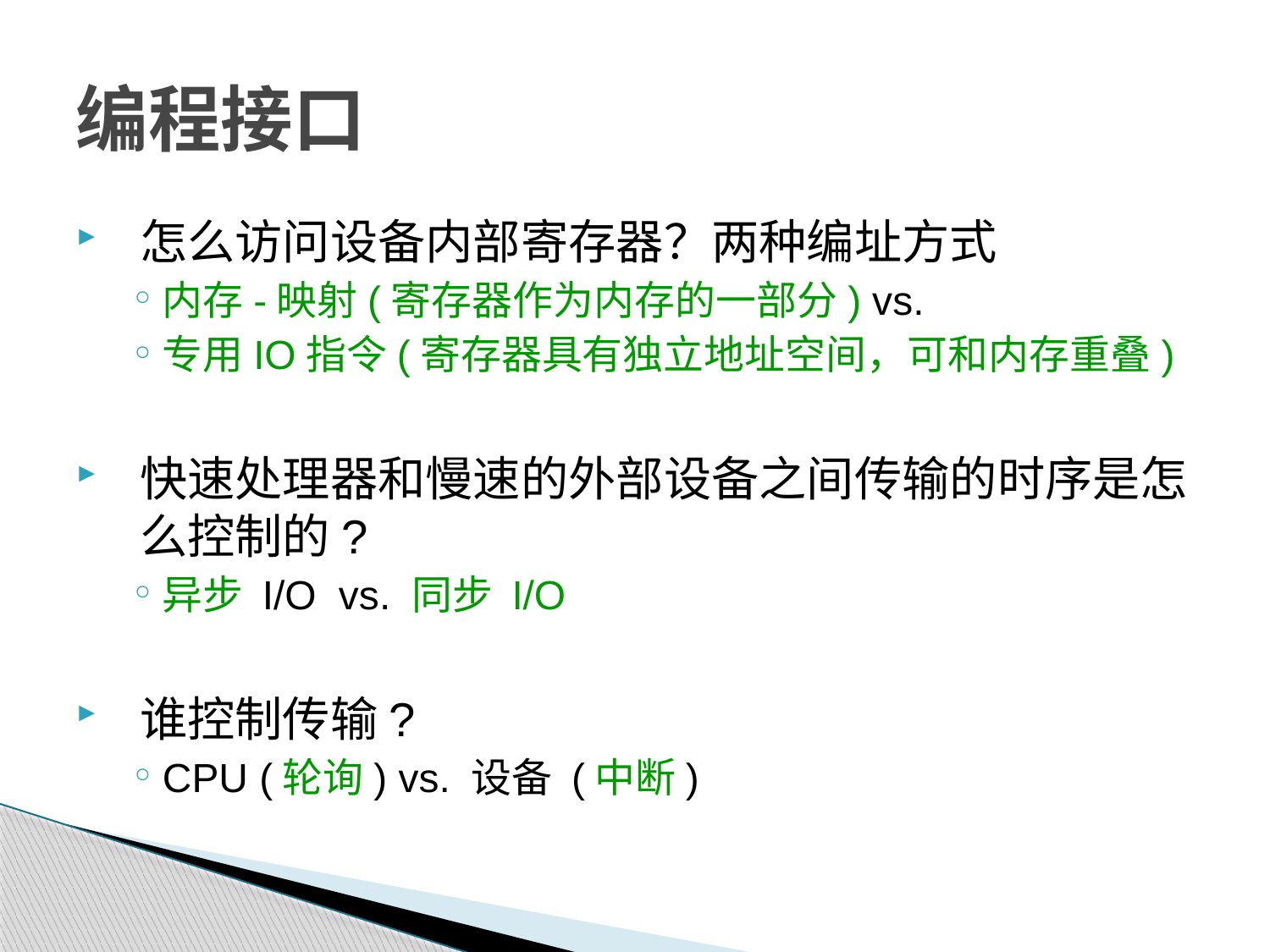

# 编程接口
怎么访问设备内部寄存器？两种编址方式
内存-映射(寄存器作为内存的一部分) vs.
专用IO指令(寄存器具有独立地址空间，可和内存重叠)

快速处理器和慢速的外部设备之间传输的时序是怎么控制的?
异步 I/O  vs. 同步 I/O

谁控制传输?
CPU (轮询) vs. 设备 (中断)